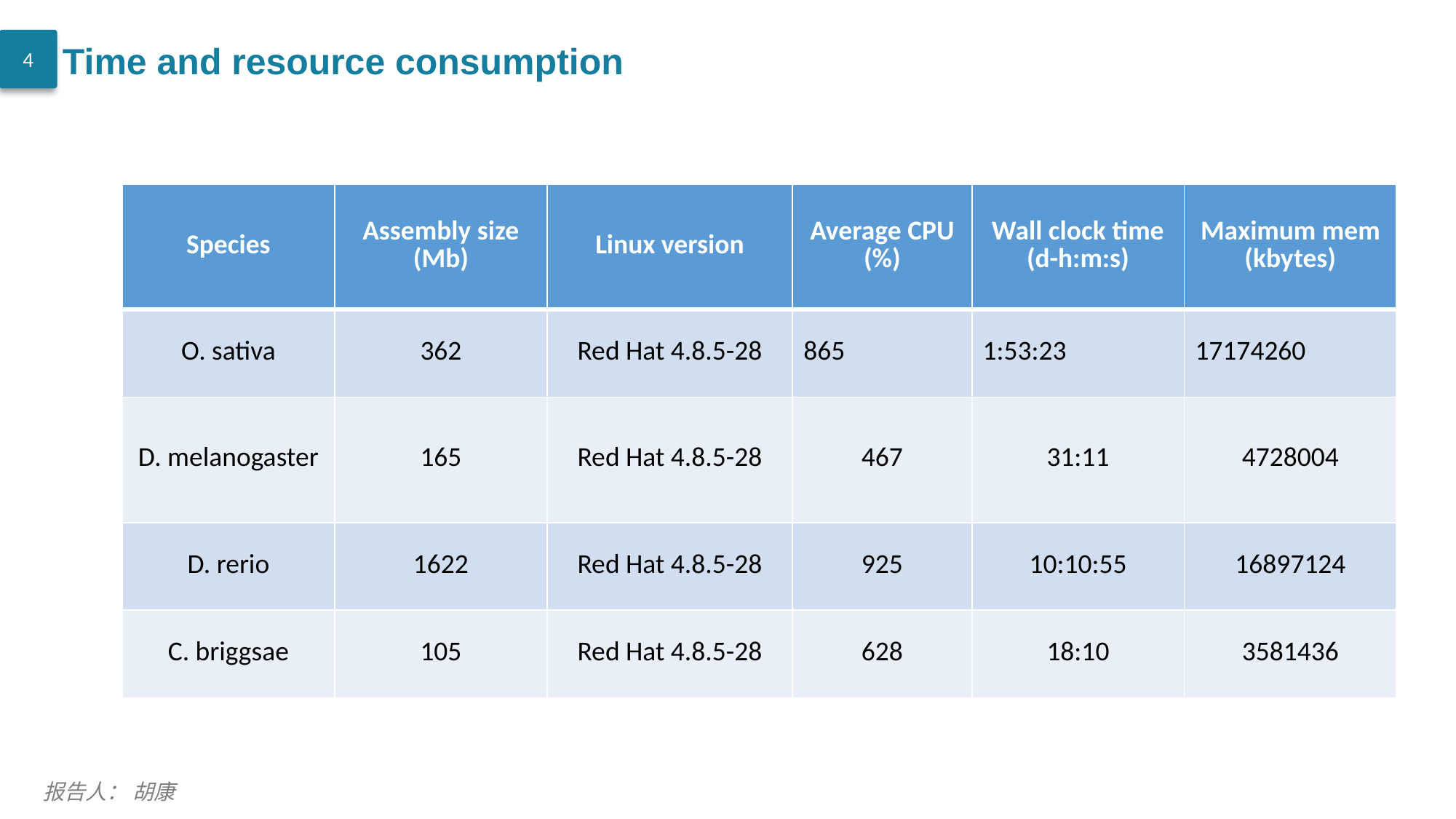

4
Time and resource consumption
| Species | Assembly size (Mb) | Linux version | Average CPU (%) | Wall clock time (d-h:m:s) | Maximum mem (kbytes) |
| --- | --- | --- | --- | --- | --- |
| O. sativa | 362 | Red Hat 4.8.5-28 | 865 | 1:53:23 | 17174260 |
| D. melanogaster | 165 | Red Hat 4.8.5-28 | 467 | 31:11 | 4728004 |
| D. rerio | 1622 | Red Hat 4.8.5-28 | 925 | 10:10:55 | 16897124 |
| C. briggsae | 105 | Red Hat 4.8.5-28 | 628 | 18:10 | 3581436 |
报告人： 胡康